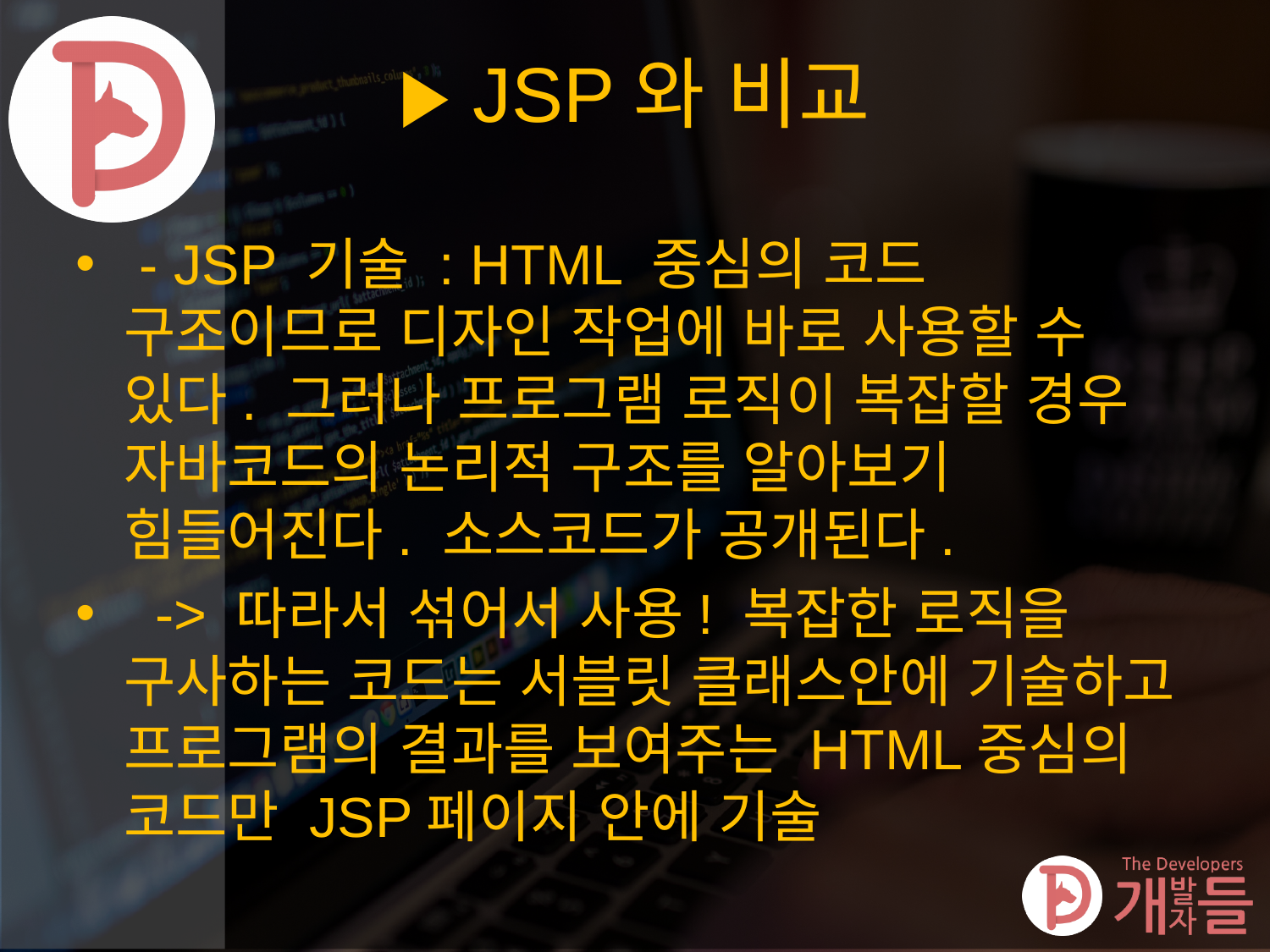

# ▶ JSP와 비교
 - JSP 기술 : HTML 중심의 코드 구조이므로 디자인 작업에 바로 사용할 수 있다. 그러나 프로그램 로직이 복잡할 경우 자바코드의 논리적 구조를 알아보기 힘들어진다. 소스코드가 공개된다.
  -> 따라서 섞어서 사용! 복잡한 로직을 구사하는 코드는 서블릿 클래스안에 기술하고 프로그램의 결과를 보여주는 HTML중심의 코드만 JSP페이지 안에 기술